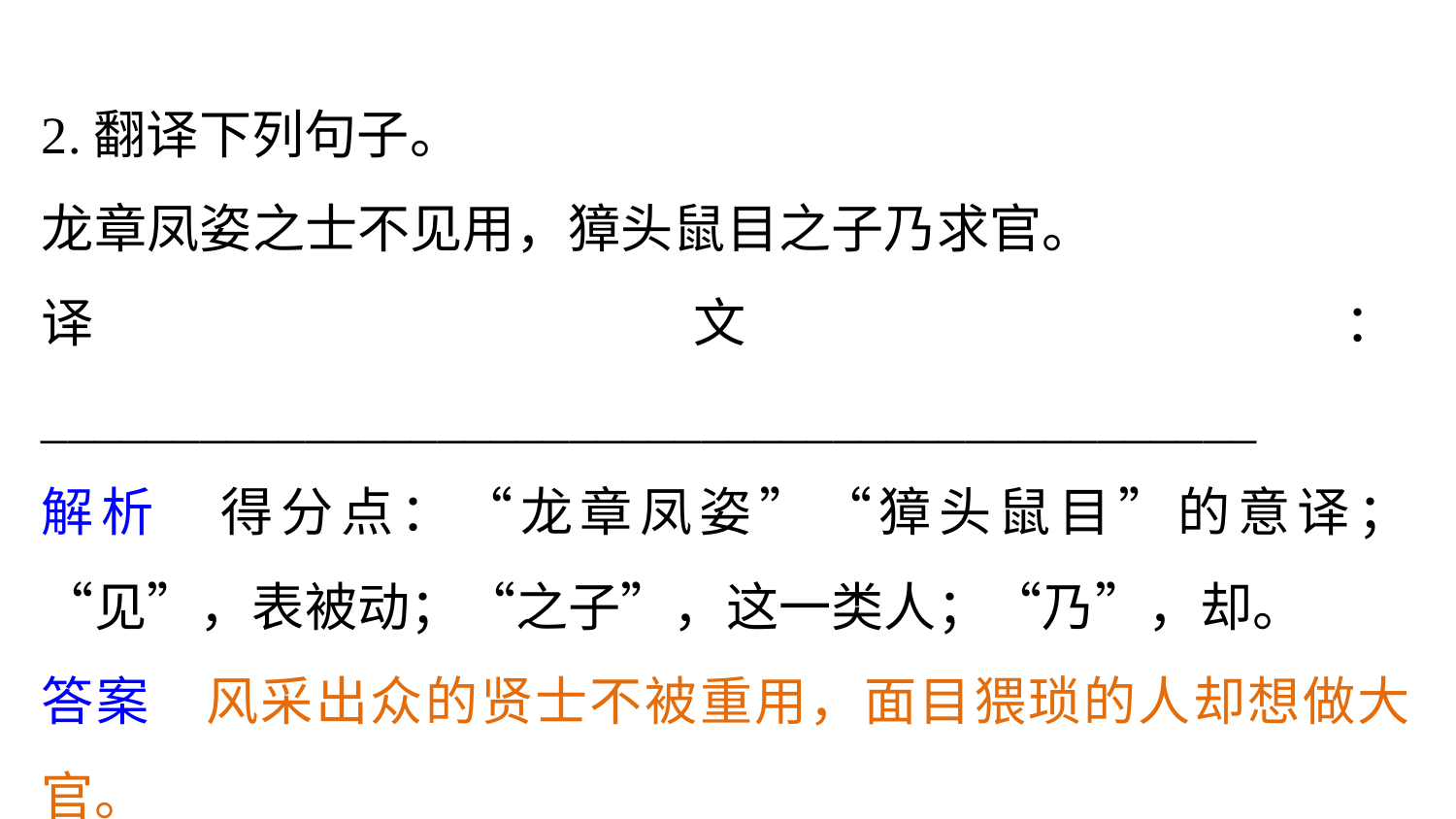

2.翻译下列句子。
龙章凤姿之士不见用，獐头鼠目之子乃求官。
译文：______________________________________________
解析　得分点：“龙章凤姿”“獐头鼠目”的意译；“见”，表被动；“之子”，这一类人；“乃”，却。
答案　风采出众的贤士不被重用，面目猥琐的人却想做大官。